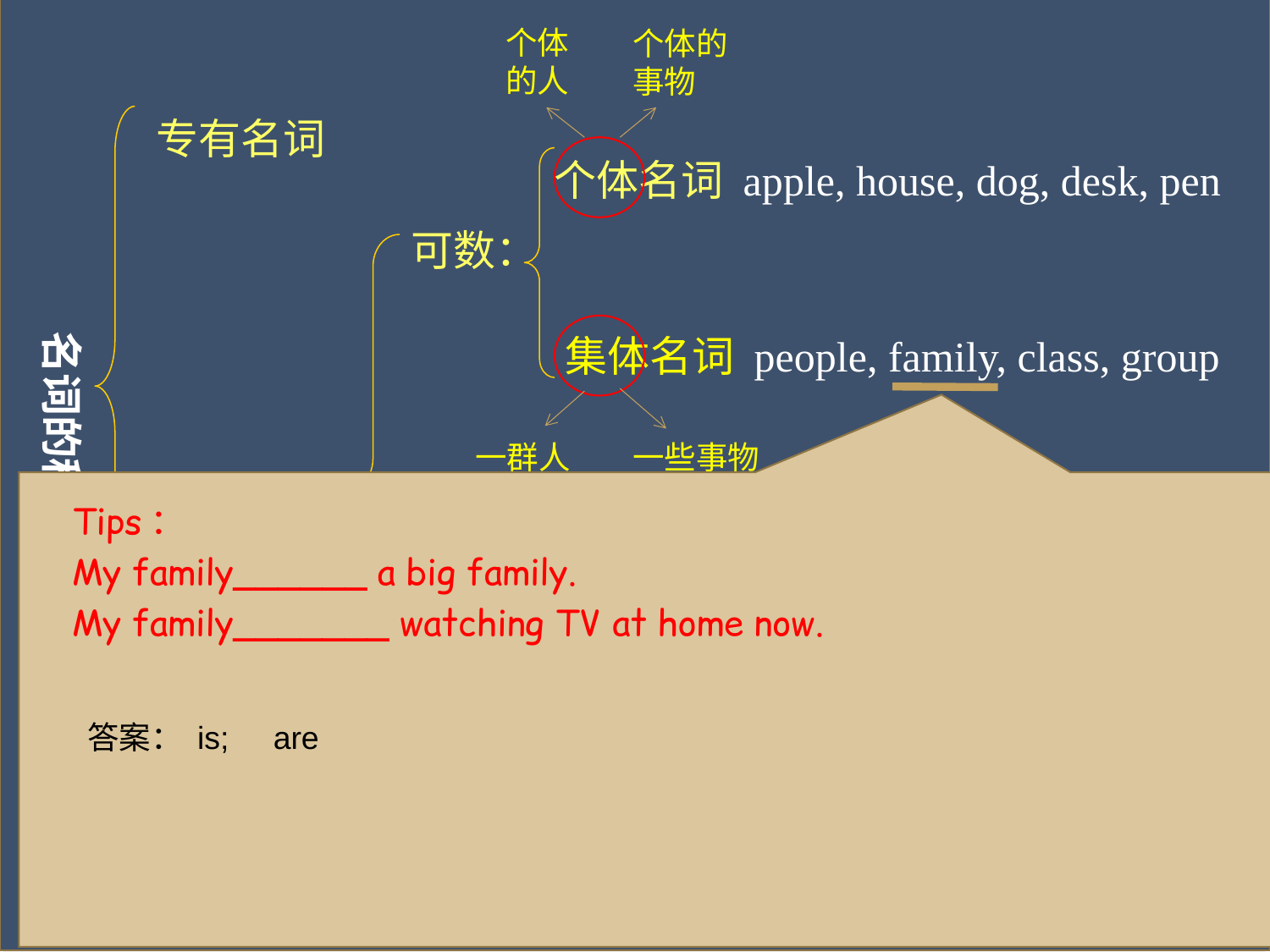

个体的人
个体的事物

专有名词

                  名词的种类
个体名词 apple, house, dog, desk, pen

可数：

集体名词 people, family, class, group
一群人
一些事物

Tips：
My family______ a big family.
My family_______ watching TV at home now.
普通名词：
物质名词： water, paper, air, milk

不可数：
抽象名词： work, homework,
                     information, health
                     news,  love, friendship

答案： is;     are
物质名词与抽象名词一般无法用数目计算，为不可数名词。 不可数名词前不能加冠词a 或an来表示量， 也没有复数形式。